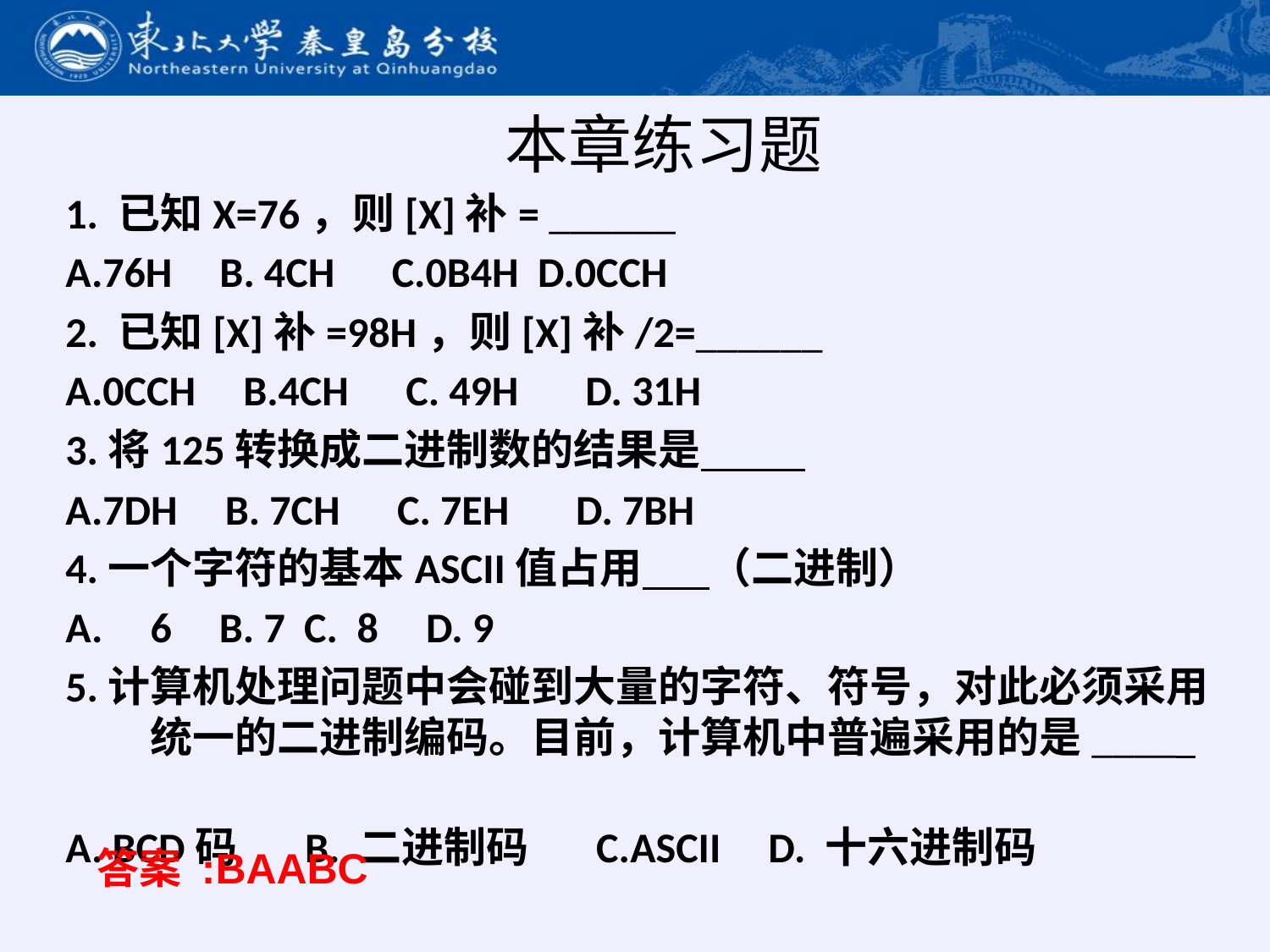

# 本章练习题
1. 已知X=76，则[X]补= ______
A.76H     B. 4CH      C.0B4H  D.0CCH
2. 已知[X]补=98H，则[X]补/2=______
A.0CCH     B.4CH      C. 49H       D. 31H
3.将125转换成二进制数的结果是
A.7DH     B. 7CH      C. 7EH       D. 7BH
4.一个字符的基本ASCII值占用       （二进制）
6     B. 7  C.  8     D. 9
5.计算机处理问题中会碰到大量的字符、符号，对此必须采用统一的二进制编码。目前，计算机中普遍采用的是____
A. BCD码      B. 二进制码      C.ASCII     D. 十六进制码
答案 :BAABC